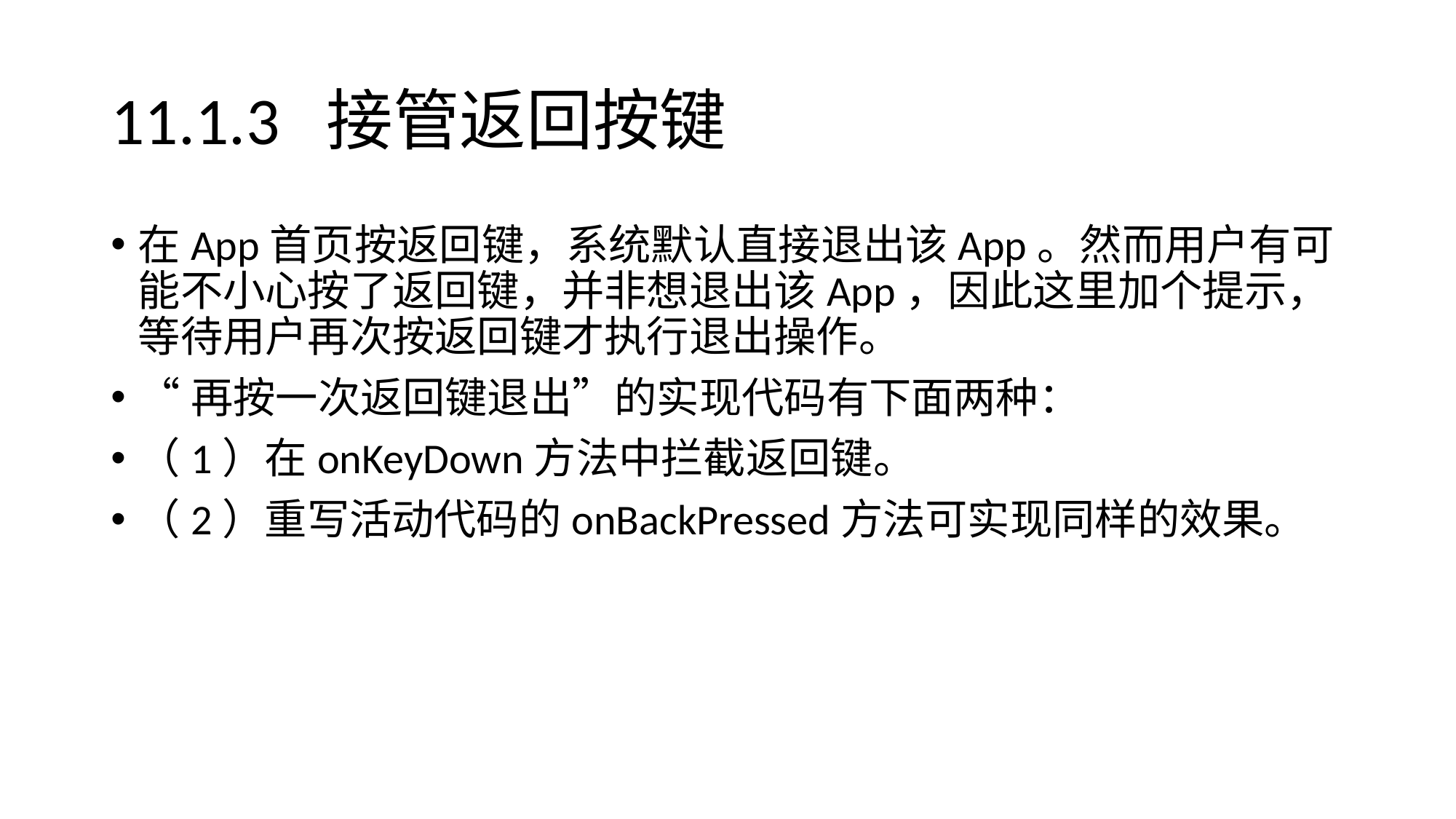

# 11.1.3  接管返回按键
在App首页按返回键，系统默认直接退出该App。然而用户有可能不小心按了返回键，并非想退出该App，因此这里加个提示，等待用户再次按返回键才执行退出操作。
“再按一次返回键退出”的实现代码有下面两种：
（1）在onKeyDown方法中拦截返回键。
（2）重写活动代码的onBackPressed方法可实现同样的效果。